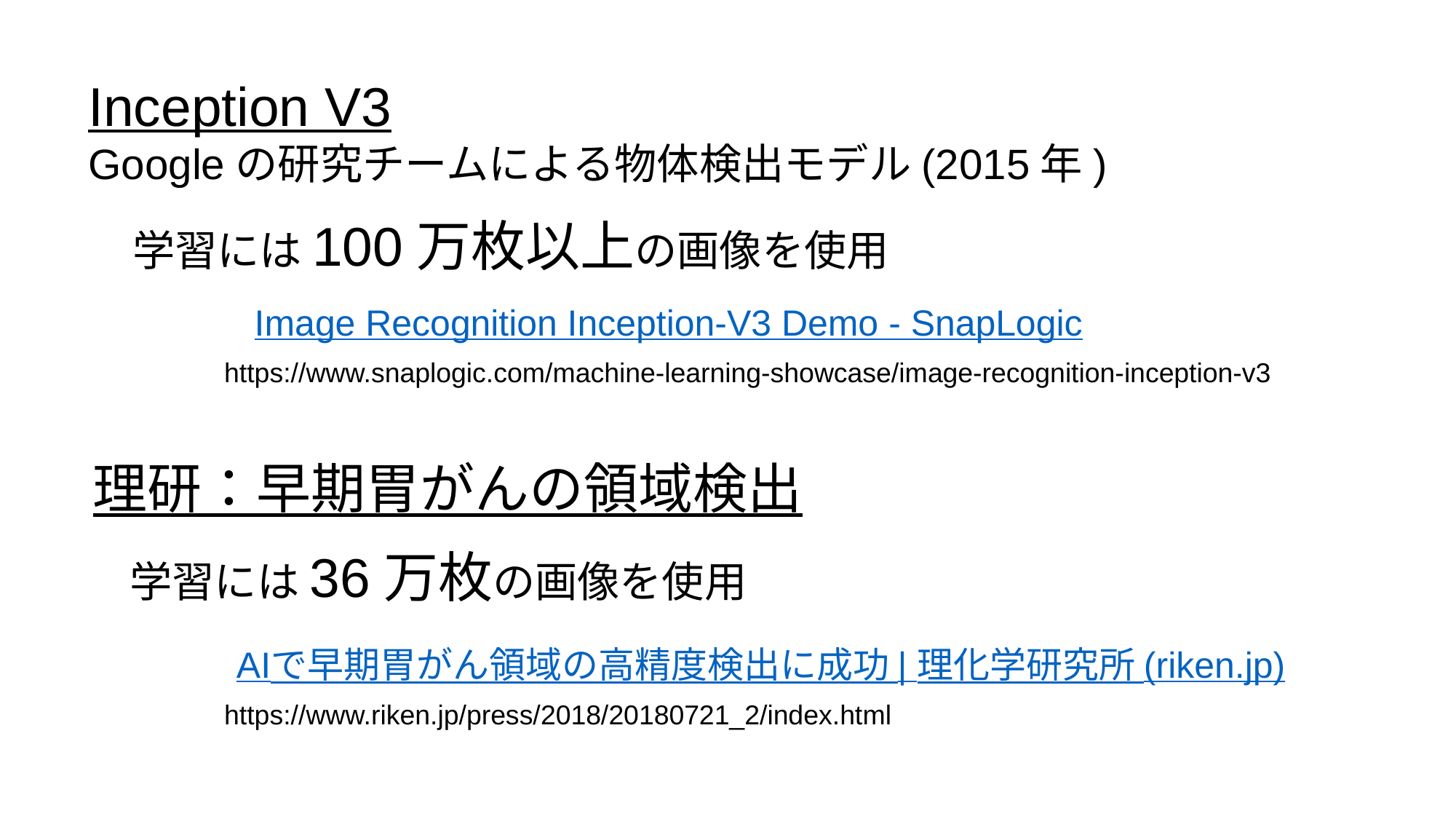

Inception V3
Googleの研究チームによる物体検出モデル(2015年)
学習には100万枚以上の画像を使用
Image Recognition Inception-V3 Demo - SnapLogic
https://www.snaplogic.com/machine-learning-showcase/image-recognition-inception-v3
理研：早期胃がんの領域検出
学習には36万枚の画像を使用
AIで早期胃がん領域の高精度検出に成功 | 理化学研究所 (riken.jp)
https://www.riken.jp/press/2018/20180721_2/index.html